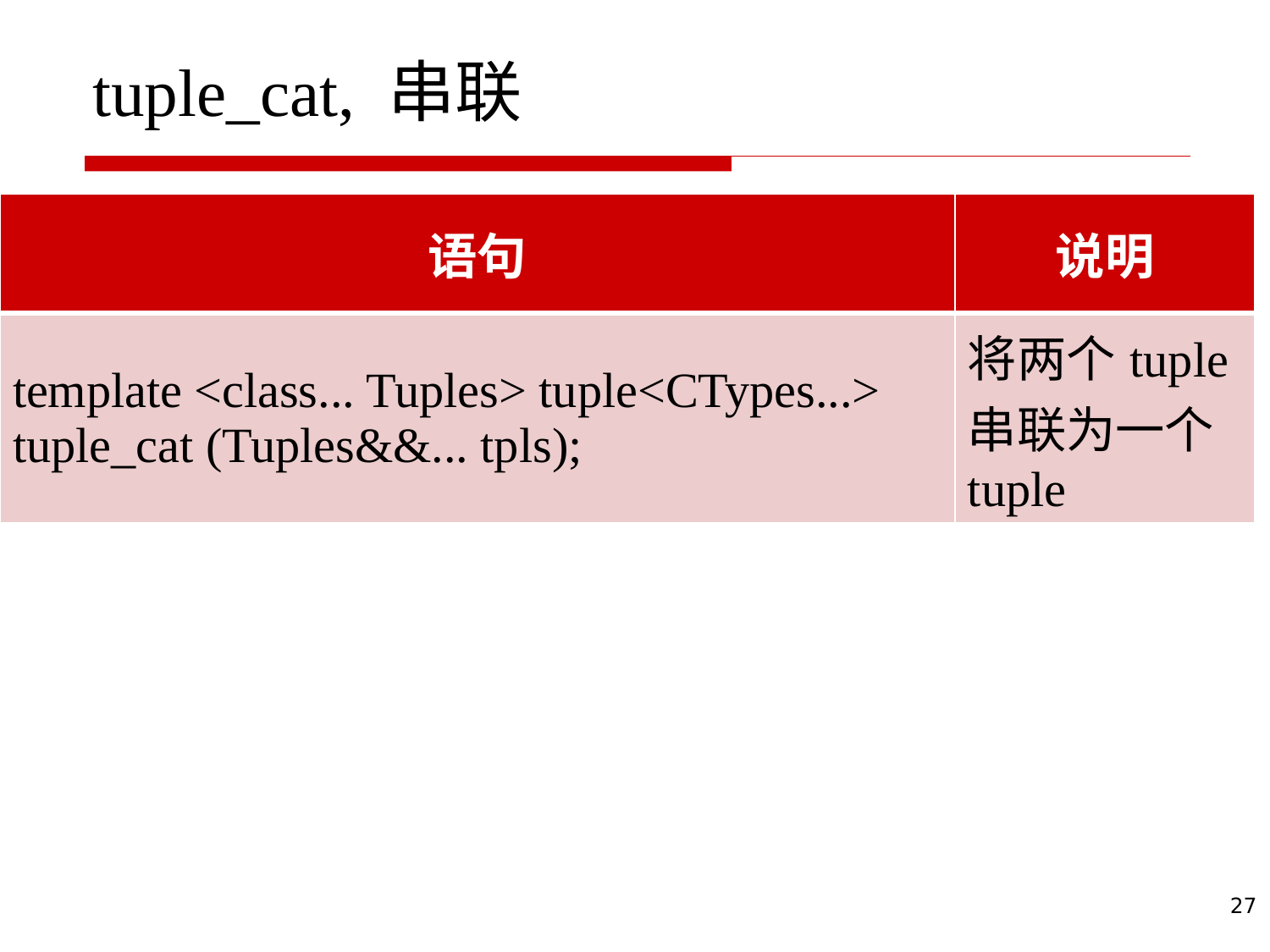

# tuple_cat, 串联

| 语句 | 说明 |
| --- | --- |
| template <class... Tuples> tuple<CTypes...> tuple\_cat (Tuples&&... tpls); | 将两个tuple串联为一个tuple |
27